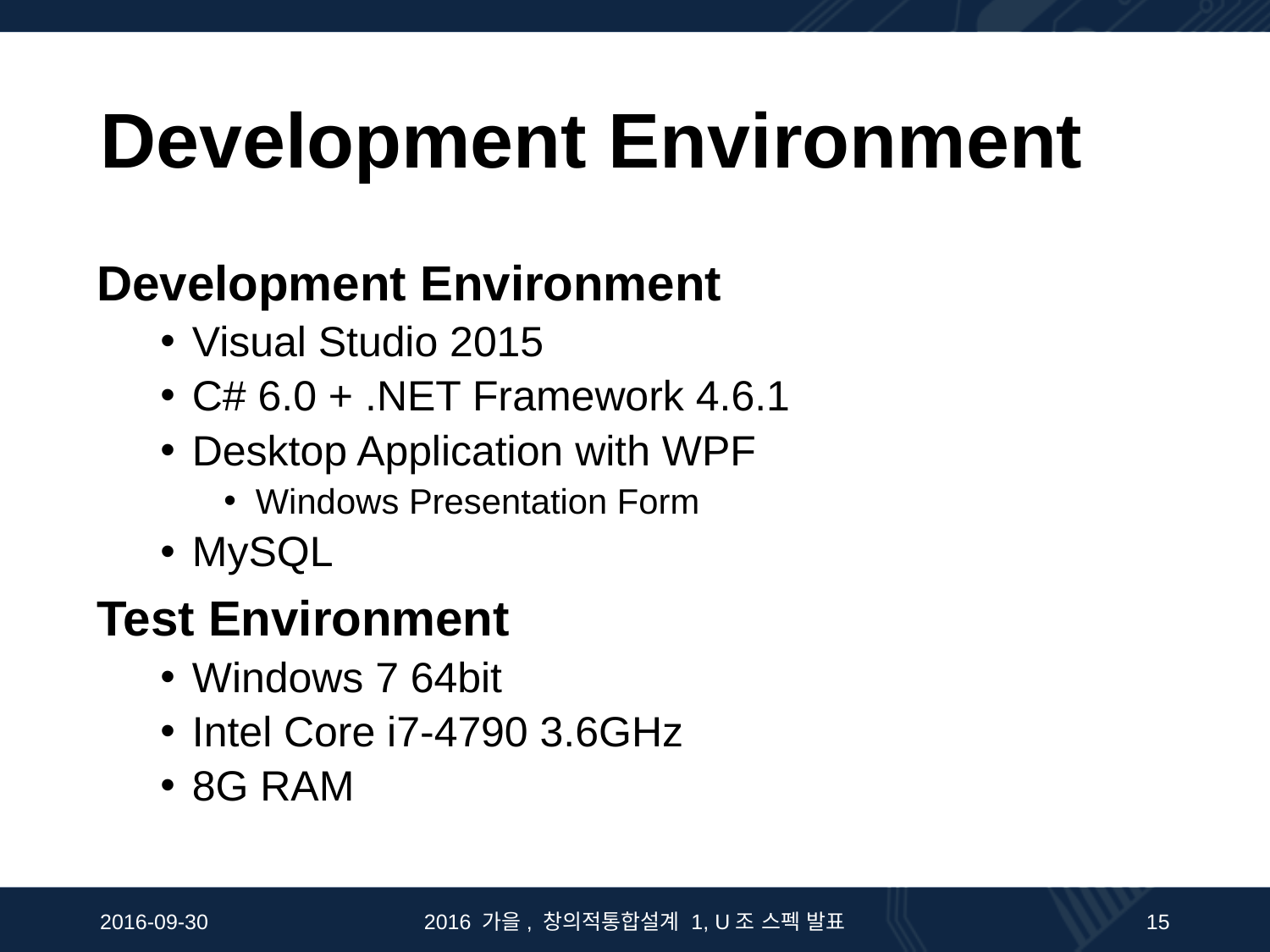

# Development Environment
Development Environment
Visual Studio 2015
C# 6.0 + .NET Framework 4.6.1
Desktop Application with WPF
Windows Presentation Form
MySQL
Test Environment
Windows 7 64bit
Intel Core i7-4790 3.6GHz
8G RAM

2016-09-30
2016 가을, 창의적통합설계 1, U조 스펙 발표
15